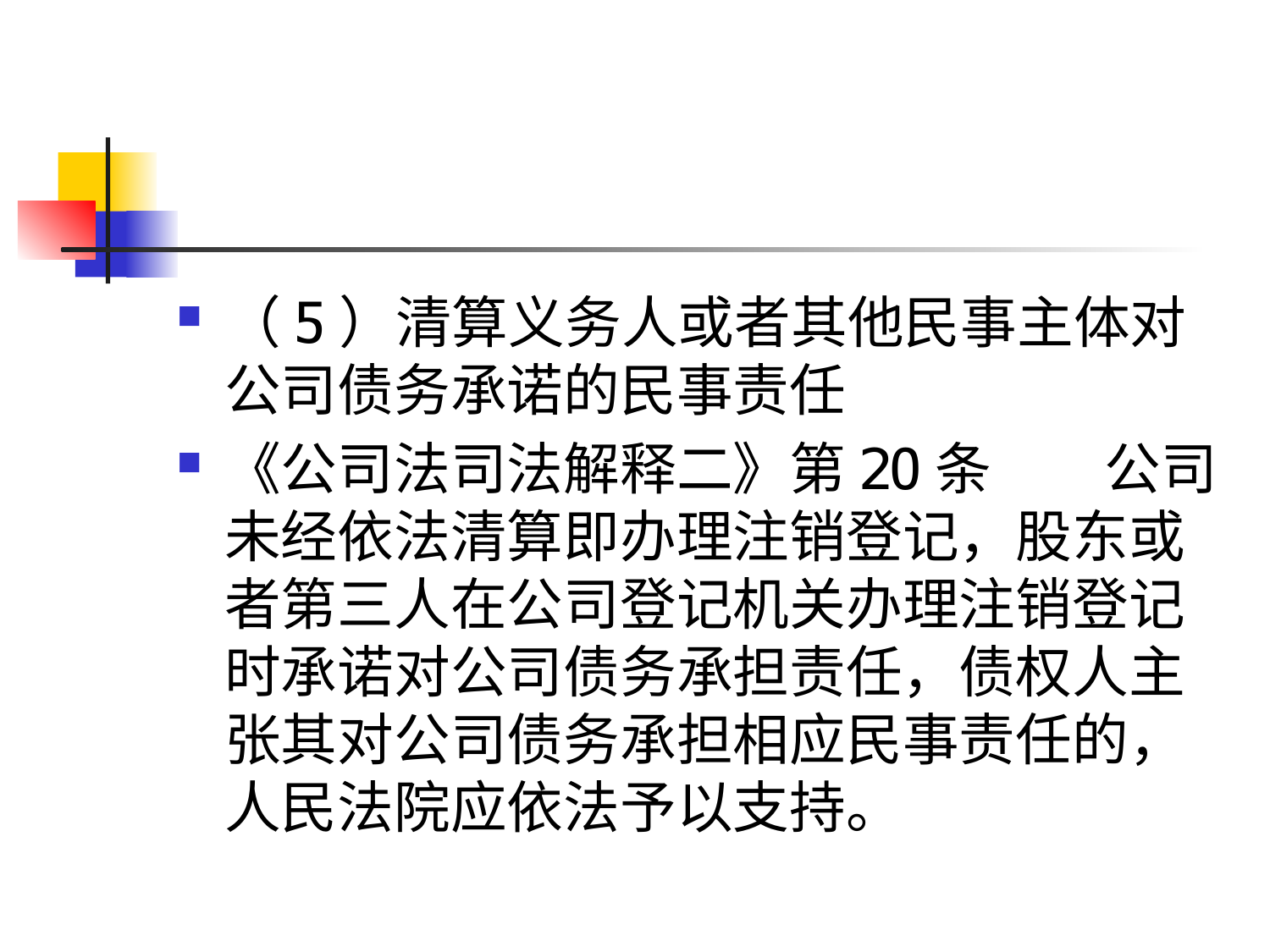

#
（5）清算义务人或者其他民事主体对公司债务承诺的民事责任
《公司法司法解释二》第20条　　公司未经依法清算即办理注销登记，股东或者第三人在公司登记机关办理注销登记时承诺对公司债务承担责任，债权人主张其对公司债务承担相应民事责任的，人民法院应依法予以支持。